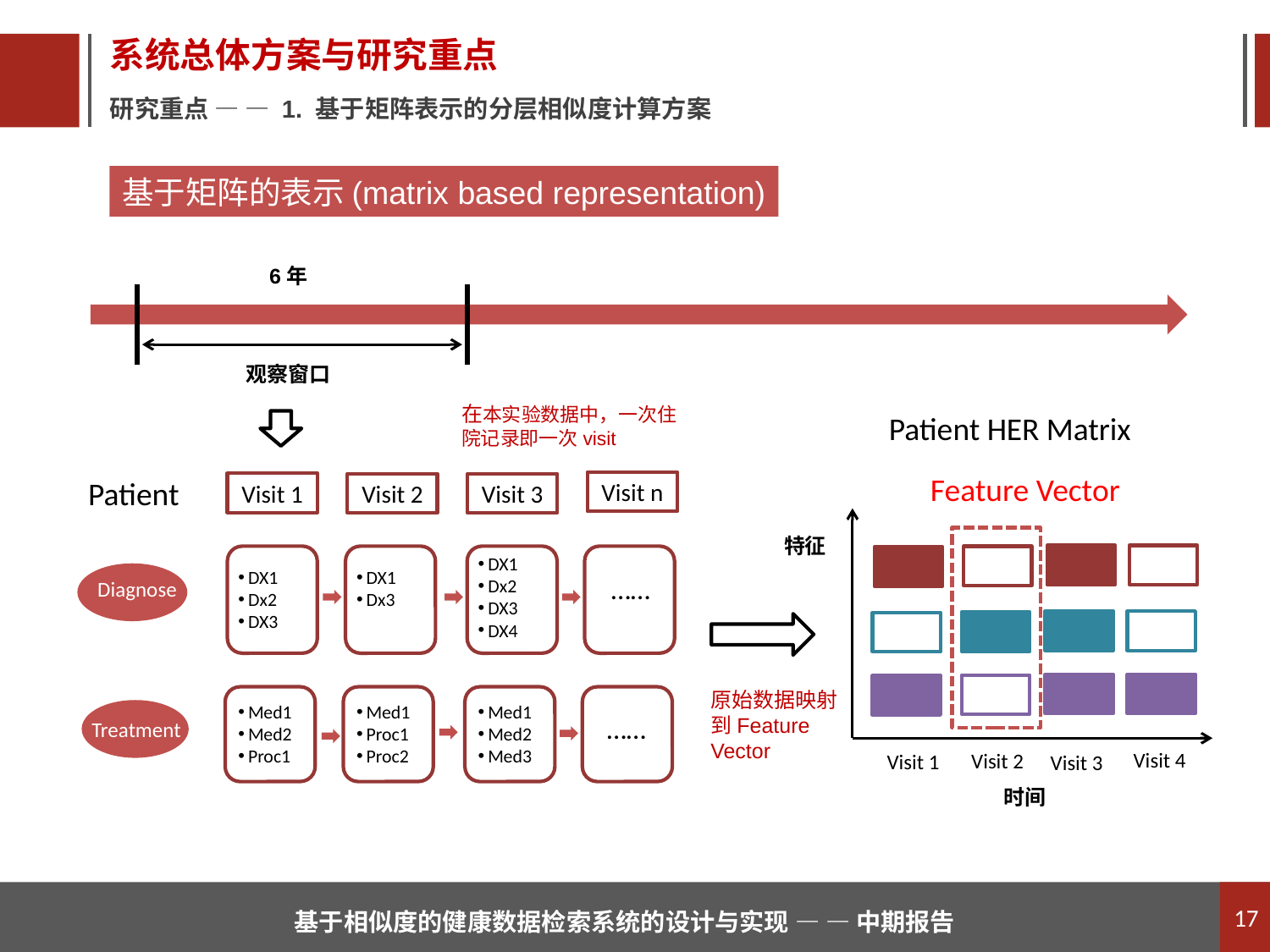

系统总体方案与研究重点

研究重点 — — 1. 基于矩阵表示的分层相似度计算方案
基于矩阵的表示(matrix based representation)
6年

观察窗口
在本实验数据中，一次住院记录即一次visit
Patient HER Matrix

Feature Vector
Patient
Visit n
Visit 1
Visit 2
Visit 3

DX1
Dx2
DX3

Med1
Med2
Proc1

DX1
Dx3

Med1
Proc1
Proc2

DX1
Dx2
DX3
DX4

Med1
Med2
Med3

……

Diagnose

……

Treatment

特征

时间

原始数据映射到Feature Vector
Visit 4
Visit 2
Visit 1
Visit 3

17
基于相似度的健康数据检索系统的设计与实现 — — 中期报告